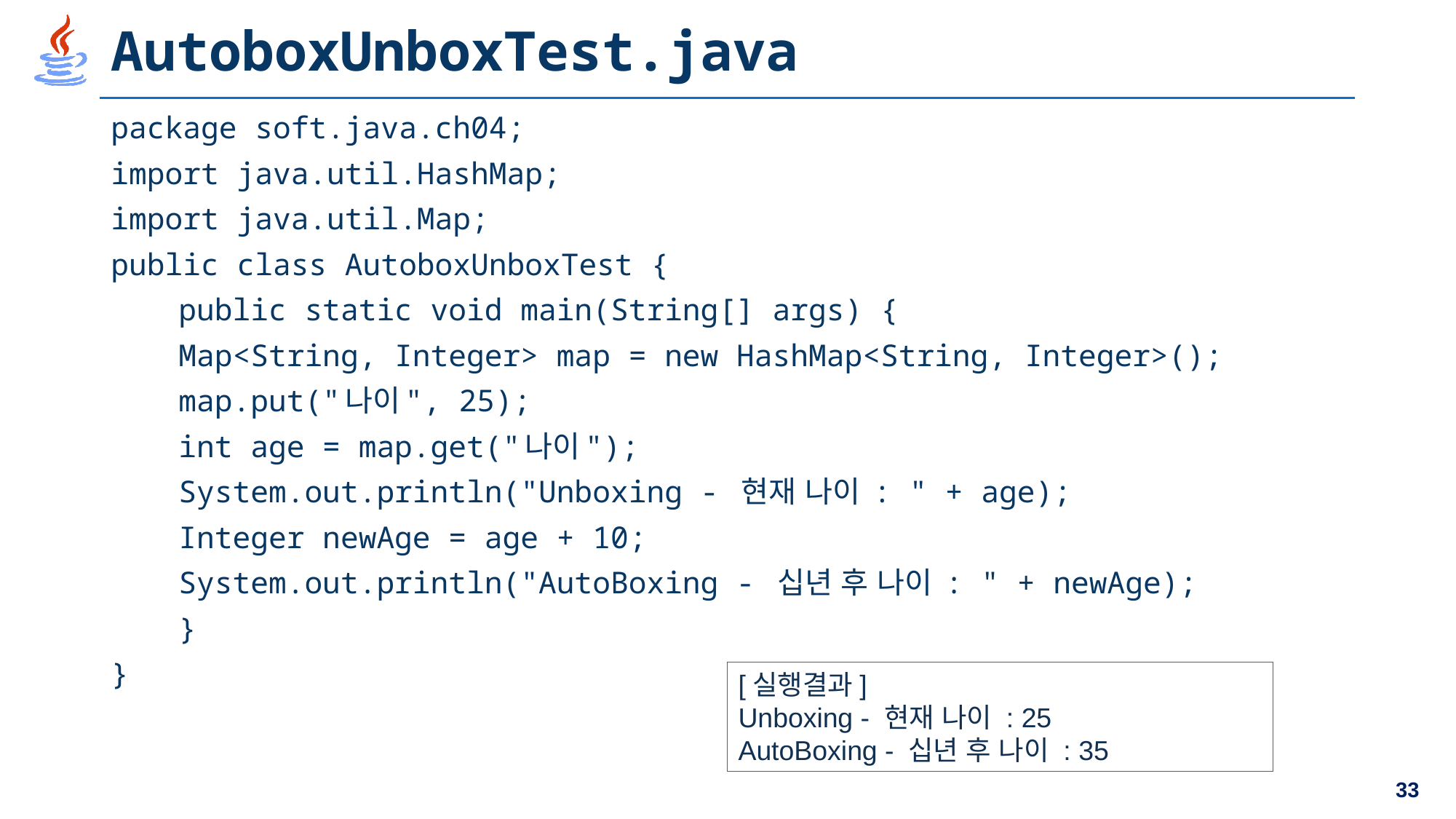

# AutoboxUnboxTest.java
package soft.java.ch04;
import java.util.HashMap;
import java.util.Map;
public class AutoboxUnboxTest {
	public static void main(String[] args) {
		Map<String, Integer> map = new HashMap<String, Integer>();
		map.put("나이", 25);
		int age = map.get("나이");
		System.out.println("Unboxing - 현재 나이 : " + age);
		Integer newAge = age + 10;
		System.out.println("AutoBoxing - 십년 후 나이 : " + newAge);
	}
}
[실행결과]
Unboxing - 현재 나이 : 25
AutoBoxing - 십년 후 나이 : 35
33